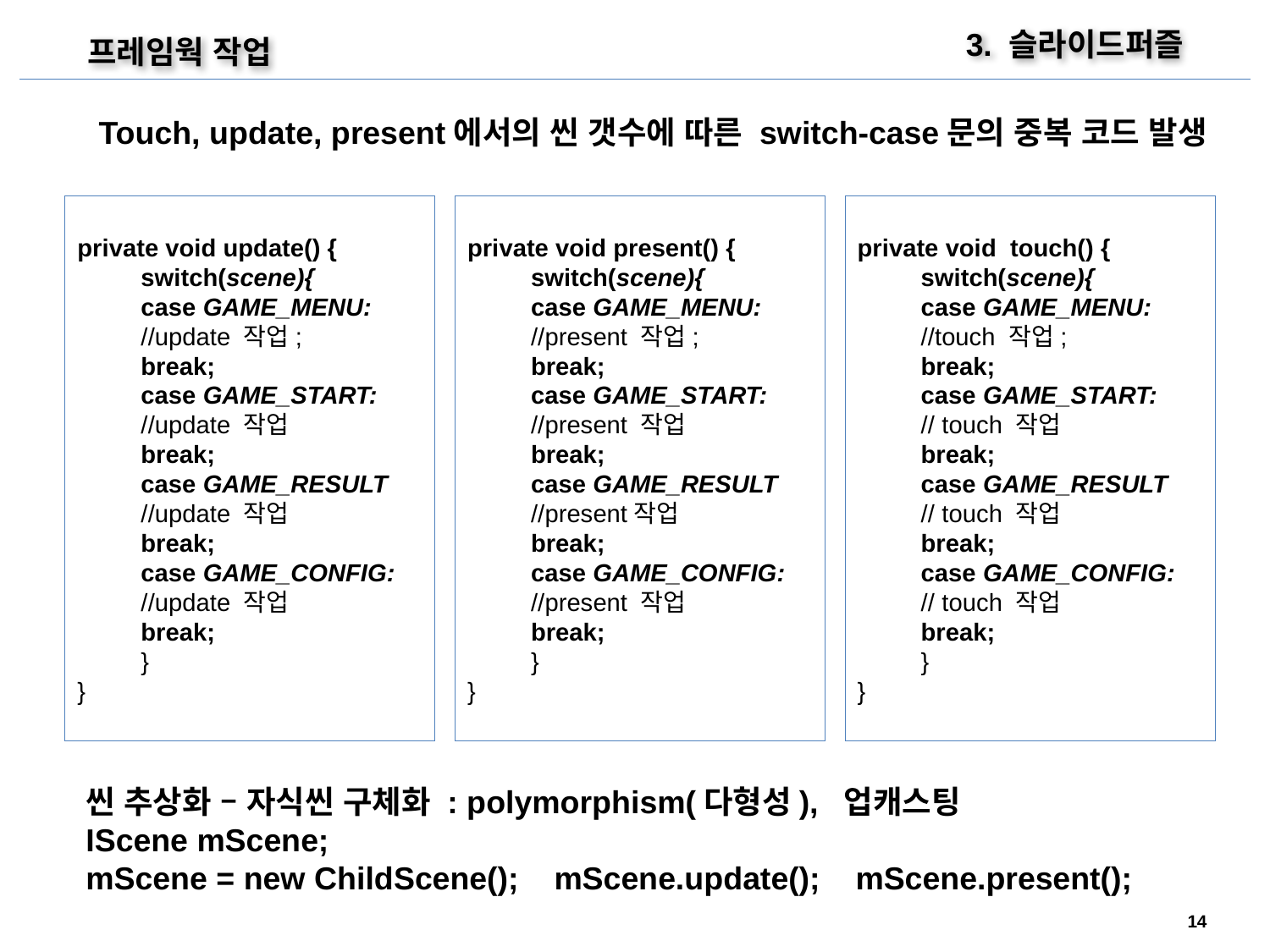

3. 슬라이드퍼즐
프레임웍 작업
Touch, update, present에서의 씬 갯수에 따른 switch-case문의 중복 코드 발생

private void update() {
switch(scene){
case GAME_MENU:
//update 작업;
break;
case GAME_START:
//update 작업
break;
case GAME_RESULT
//update 작업
break;
case GAME_CONFIG:
//update 작업
break;
}
}

private void present() {
switch(scene){
case GAME_MENU:
//present 작업;
break;
case GAME_START:
//present 작업
break;
case GAME_RESULT
//present작업
break;
case GAME_CONFIG:
//present 작업
break;
}
}

private void  touch() {
switch(scene){
case GAME_MENU:
//touch 작업;
break;
case GAME_START:
// touch 작업
break;
case GAME_RESULT
// touch 작업
break;
case GAME_CONFIG:
// touch 작업
break;
}
}

씬 추상화 – 자식씬 구체화 : polymorphism(다형성),  업캐스팅
IScene mScene;
mScene = new ChildScene();    mScene.update();    mScene.present();